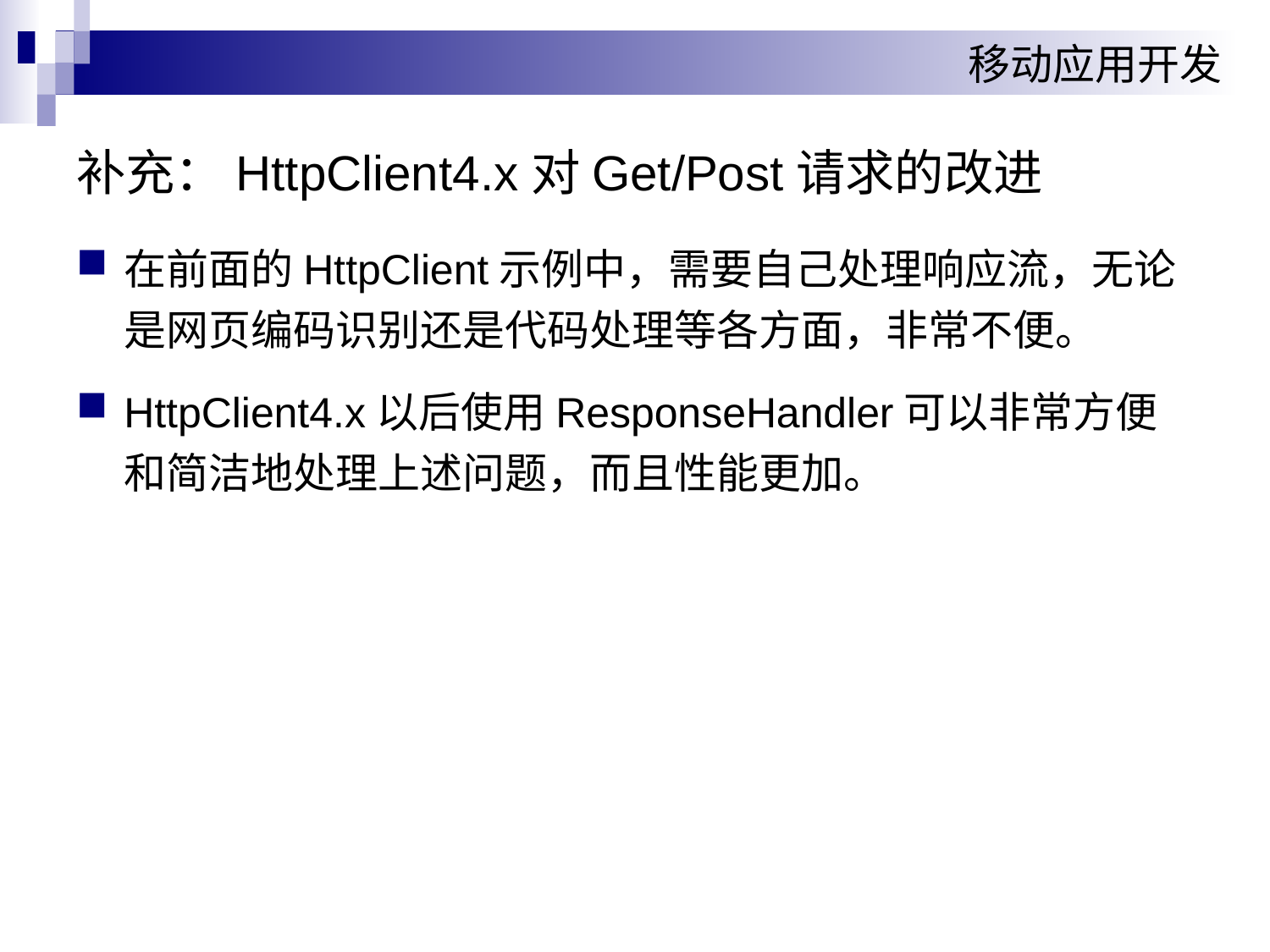

# 补充：HttpClient4.x对Get/Post请求的改进
在前面的HttpClient示例中，需要自己处理响应流，无论是网页编码识别还是代码处理等各方面，非常不便。
HttpClient4.x以后使用ResponseHandler可以非常方便和简洁地处理上述问题，而且性能更加。